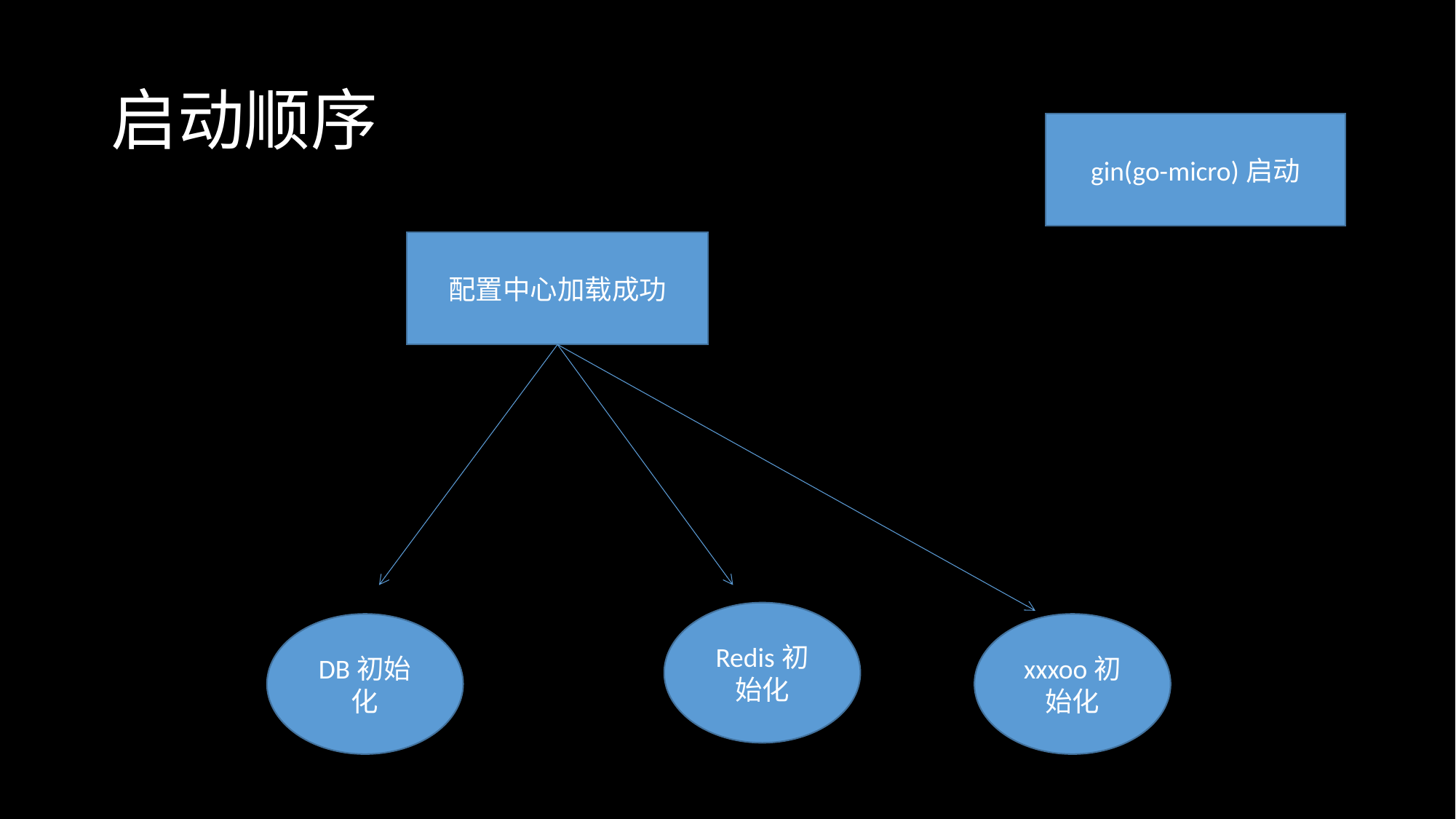

# 启动顺序
gin(go-micro)启动
配置中心加载成功
Redis初始化
DB初始化
xxxoo初始化